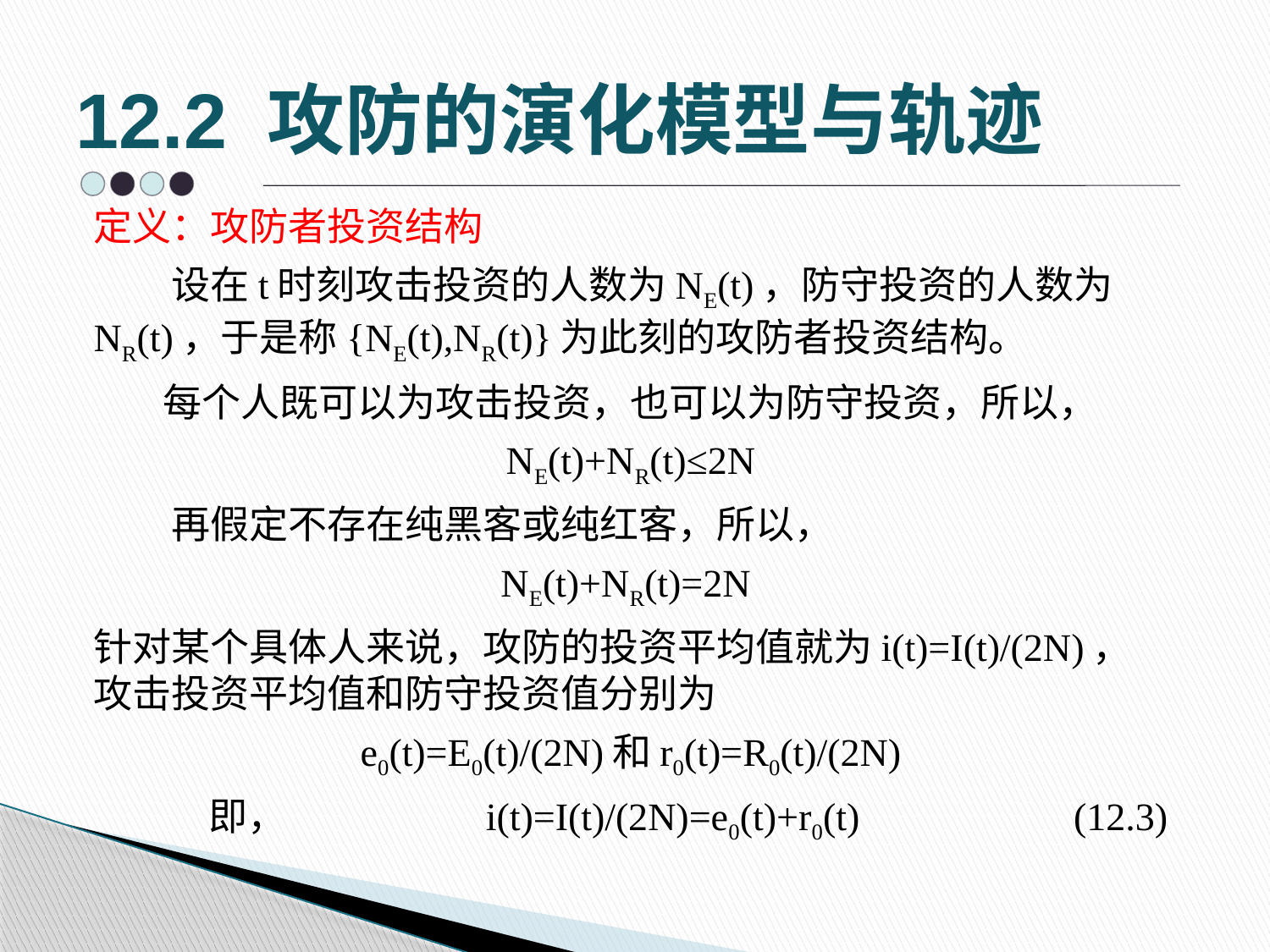

# 12.2 攻防的演化模型与轨迹

定义：攻防者投资结构
        设在t时刻攻击投资的人数为NE(t)，防守投资的人数为NR(t)，于是称{NE(t),NR(t)}为此刻的攻防者投资结构。
       每个人既可以为攻击投资，也可以为防守投资，所以，
NE(t)+NR(t)≤2N
        再假定不存在纯黑客或纯红客，所以，
NE(t)+NR(t)=2N
针对某个具体人来说，攻防的投资平均值就为i(t)=I(t)/(2N)，攻击投资平均值和防守投资值分别为
e0(t)=E0(t)/(2N)和r0(t)=R0(t)/(2N)
即，                      i(t)=I(t)/(2N)=e0(t)+r0(t)                      (12.3)